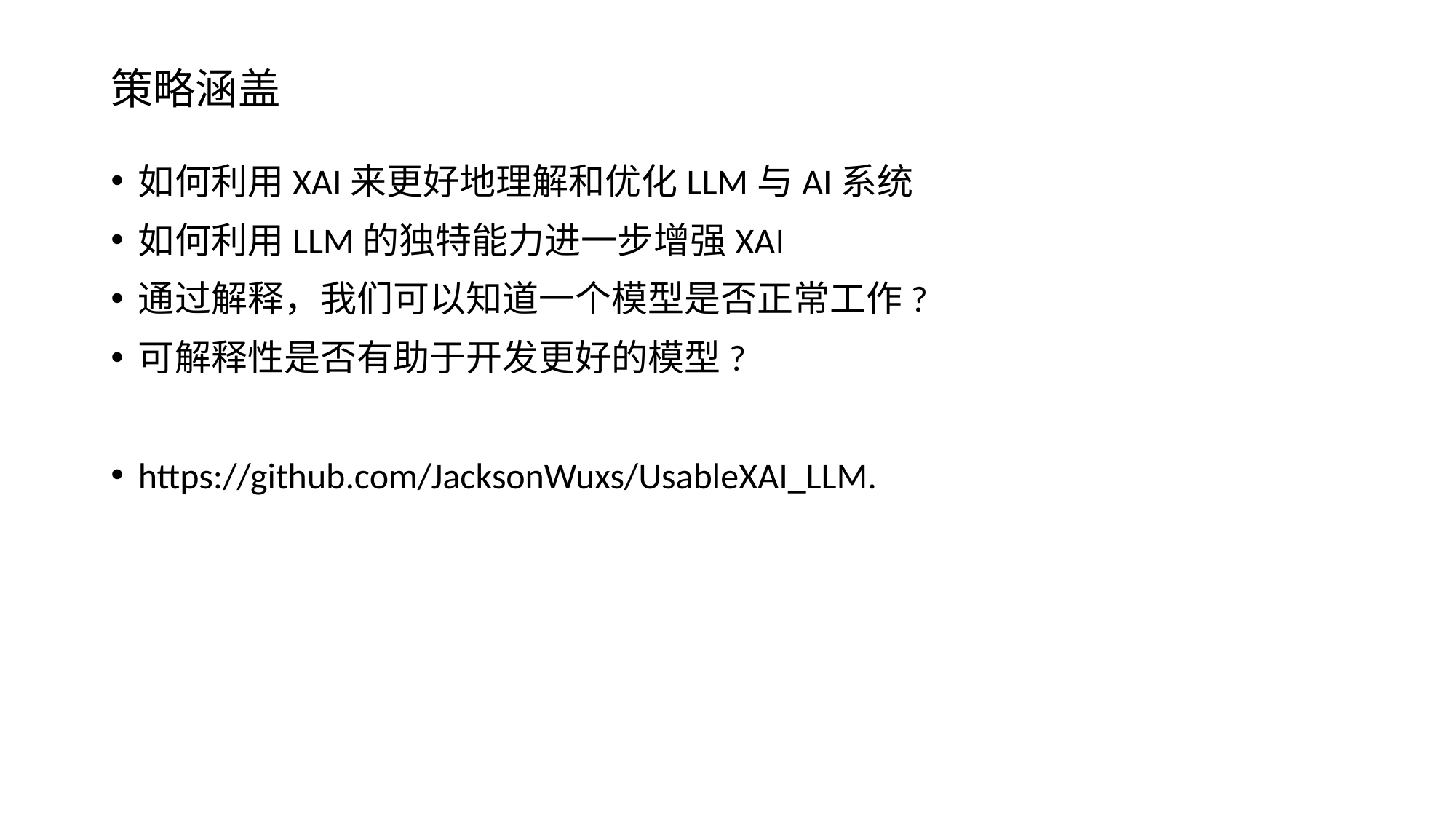

# 策略涵盖
如何利用XAI来更好地理解和优化LLM与AI系统
如何利用LLM的独特能力进一步增强XAI
通过解释，我们可以知道一个模型是否正常工作?
可解释性是否有助于开发更好的模型?

https://github.com/JacksonWuxs/UsableXAI_LLM.